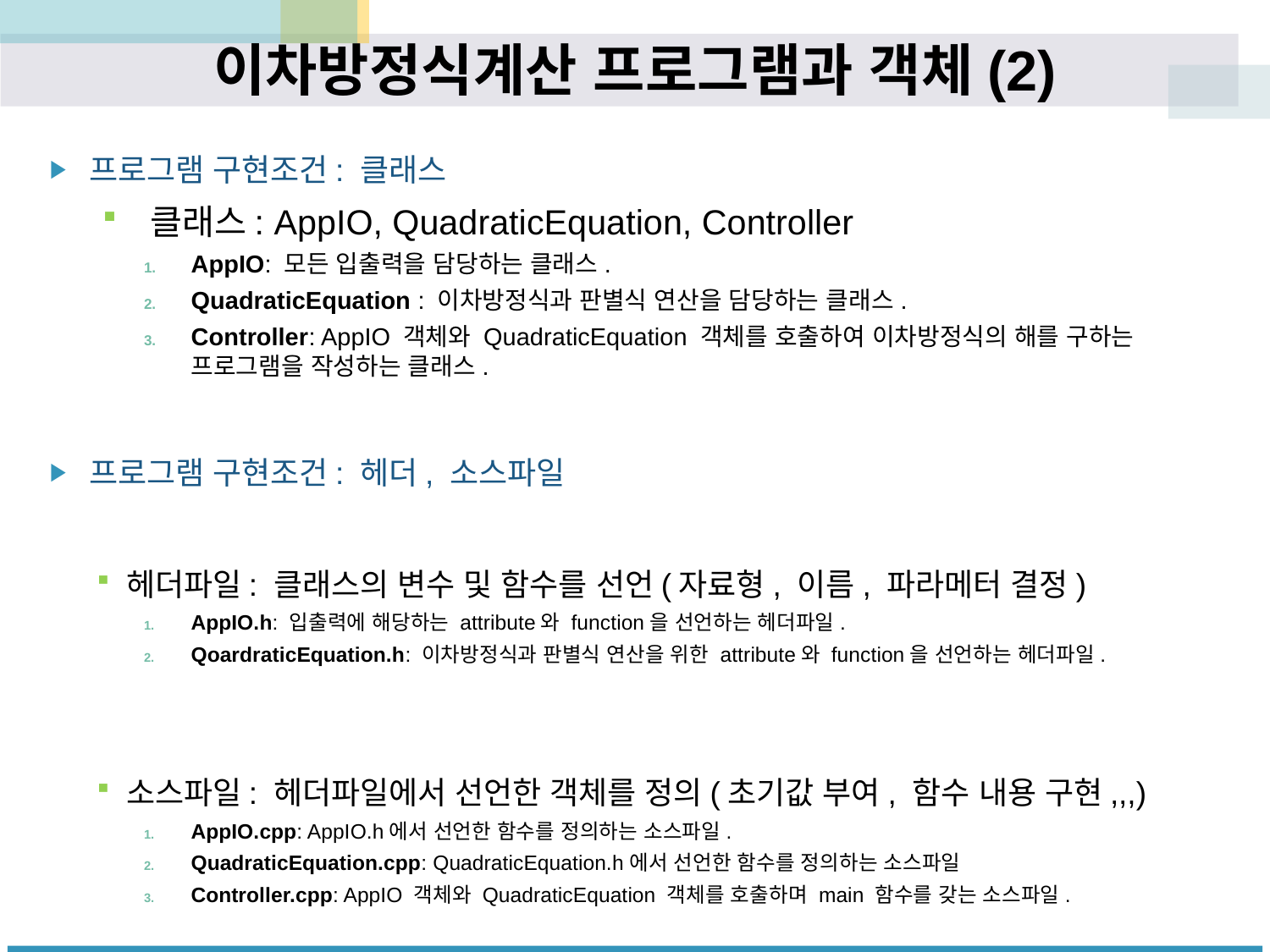

# 이차방정식계산 프로그램과 객체(2)
프로그램 구현조건: 클래스
클래스: AppIO, QuadraticEquation, Controller
AppIO: 모든 입출력을 담당하는 클래스.
QuadraticEquation : 이차방정식과 판별식 연산을 담당하는 클래스.
Controller: AppIO 객체와 QuadraticEquation 객체를 호출하여 이차방정식의 해를 구하는 프로그램을 작성하는 클래스.

프로그램 구현조건: 헤더, 소스파일

헤더파일: 클래스의 변수 및 함수를 선언(자료형, 이름, 파라메터 결정)
AppIO.h: 입출력에 해당하는 attribute와 function을 선언하는 헤더파일.
QoardraticEquation.h: 이차방정식과 판별식 연산을 위한 attribute와 function을 선언하는 헤더파일.

소스파일: 헤더파일에서 선언한 객체를 정의(초기값 부여, 함수 내용 구현,,,)
AppIO.cpp: AppIO.h에서 선언한 함수를 정의하는 소스파일.
QuadraticEquation.cpp: QuadraticEquation.h에서 선언한 함수를 정의하는 소스파일
Controller.cpp: AppIO 객체와 QuadraticEquation 객체를 호출하며 main 함수를 갖는 소스파일.